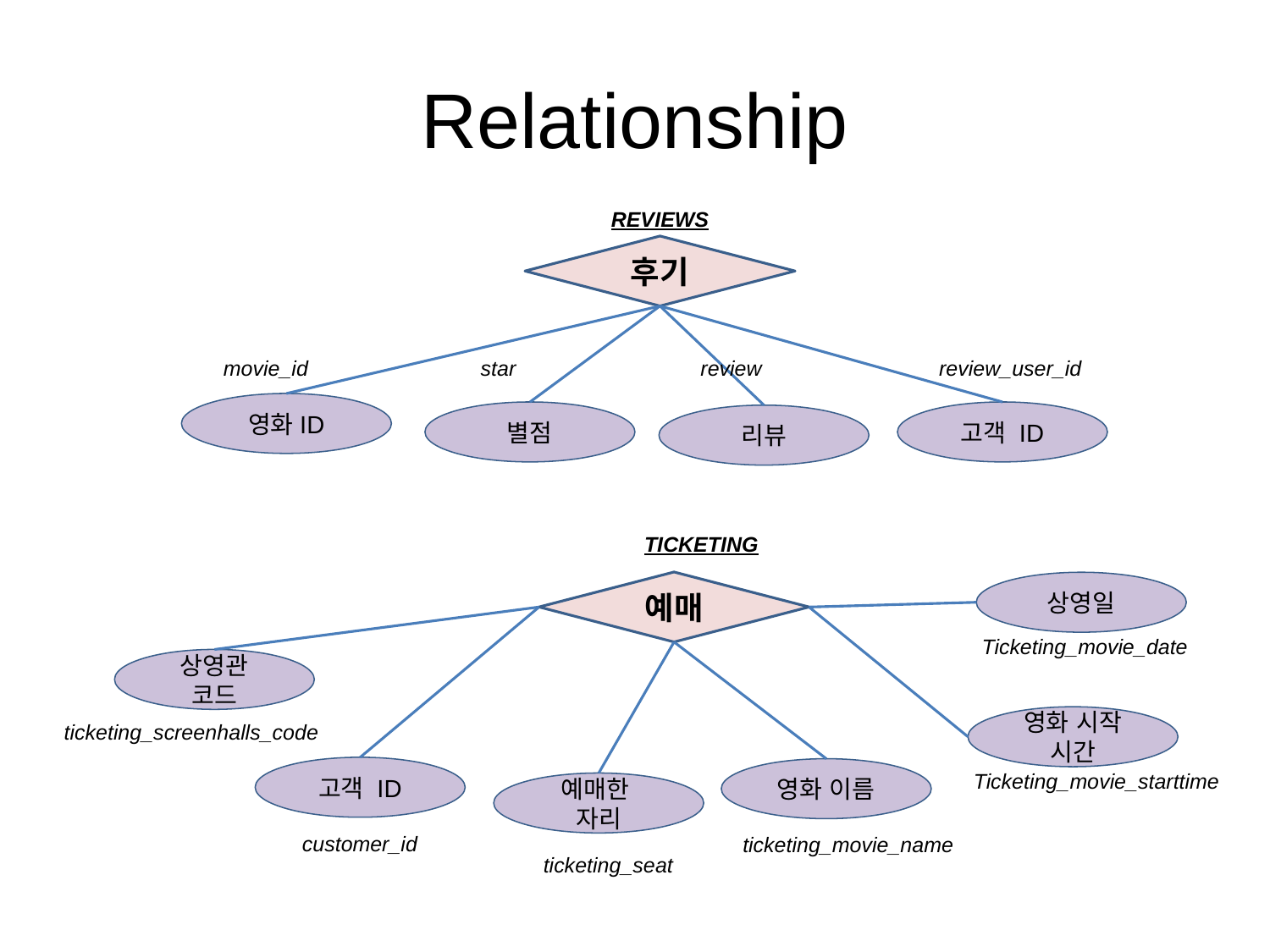

# Relationship
REVIEWS
후기
movie_id
star
review
review_user_id
영화ID
별점
고객 ID
리뷰
TICKETING
예매
상영일
Ticketing_movie_date
상영관
코드
영화 시작 시간
ticketing_screenhalls_code
고객 ID
영화 이름
Ticketing_movie_starttime
예매한
자리
customer_id
ticketing_movie_name
ticketing_seat